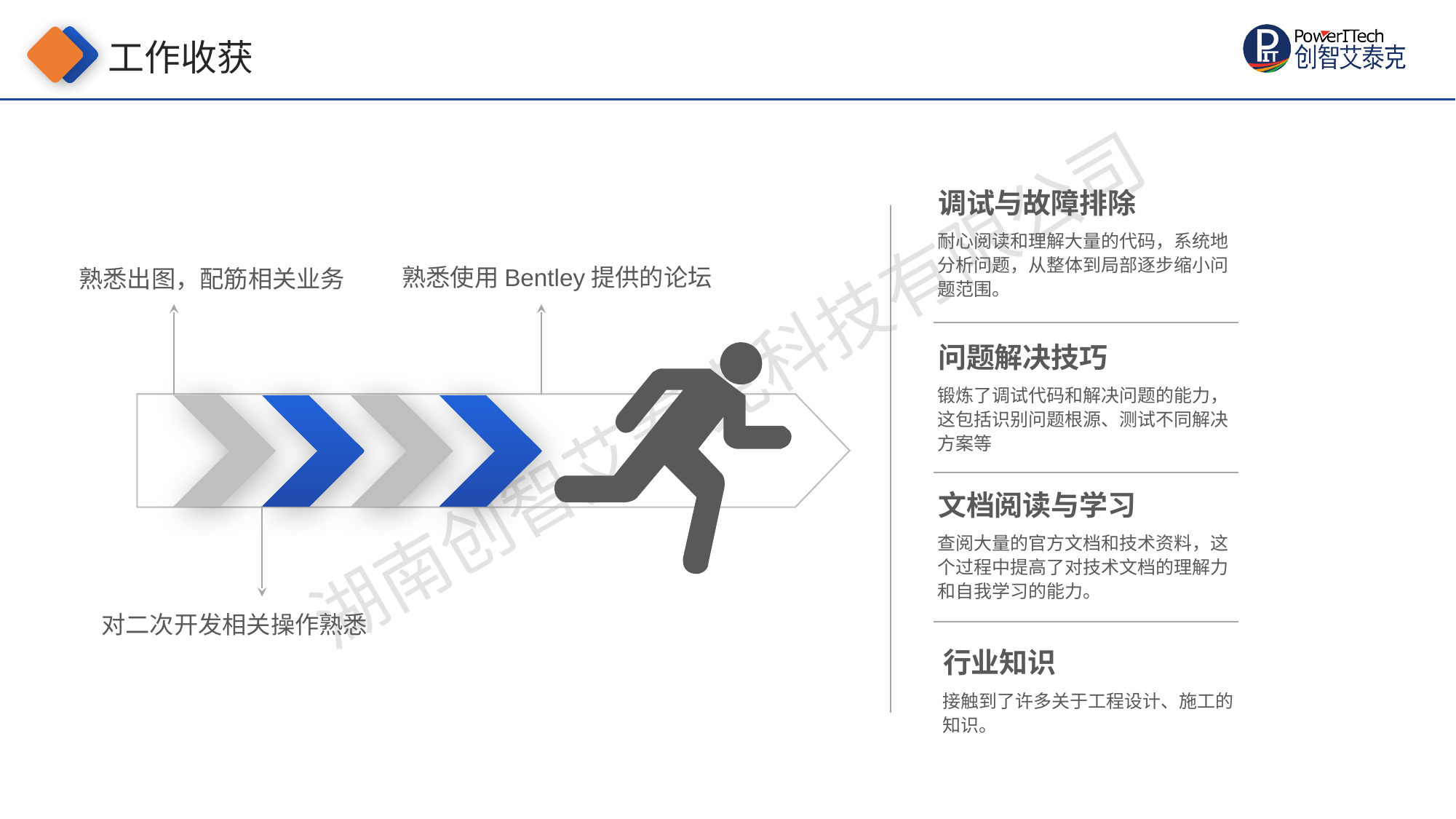

工作收获
调试与故障排除
耐心阅读和理解大量的代码，系统地分析问题，从整体到局部逐步缩小问题范围。
熟悉使用Bentley提供的论坛
熟悉出图，配筋相关业务
问题解决技巧

锻炼了调试代码和解决问题的能力，这包括识别问题根源、测试不同解决方案等

文档阅读与学习
查阅大量的官方文档和技术资料，这个过程中提高了对技术文档的理解力和自我学习的能力。
对二次开发相关操作熟悉
行业知识
接触到了许多关于工程设计、施工的知识。